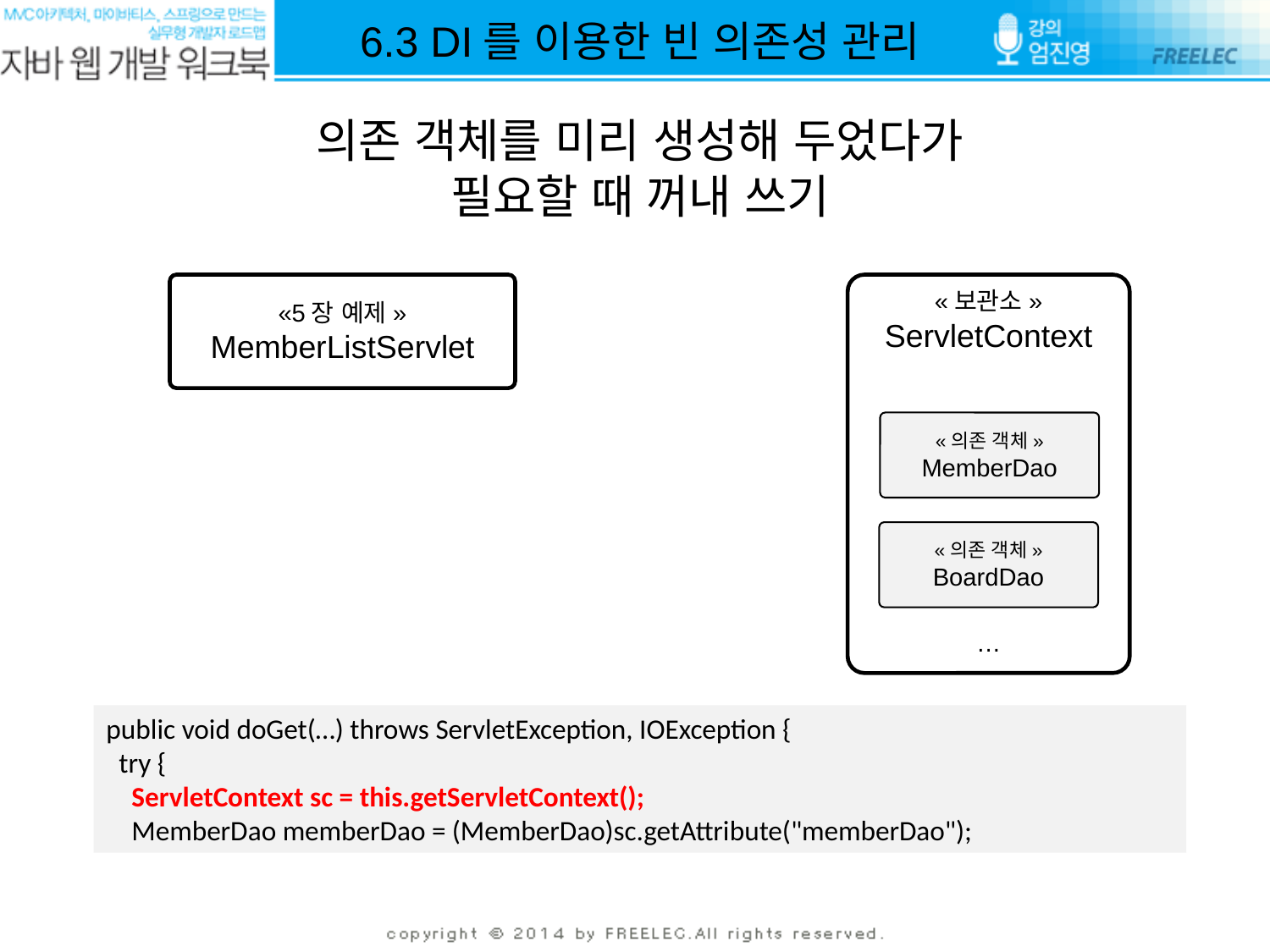

6.3 DI를 이용한 빈 의존성 관리
의존 객체를 미리 생성해 두었다가
필요할 때 꺼내 쓰기
«보관소»
ServletContext
«5장 예제»
MemberListServlet
«의존 객체»
MemberDao
«의존 객체»
BoardDao
…
public void doGet(…) throws ServletException, IOException {
  try {
    ServletContext sc = this.getServletContext();
    MemberDao memberDao = (MemberDao)sc.getAttribute("memberDao");